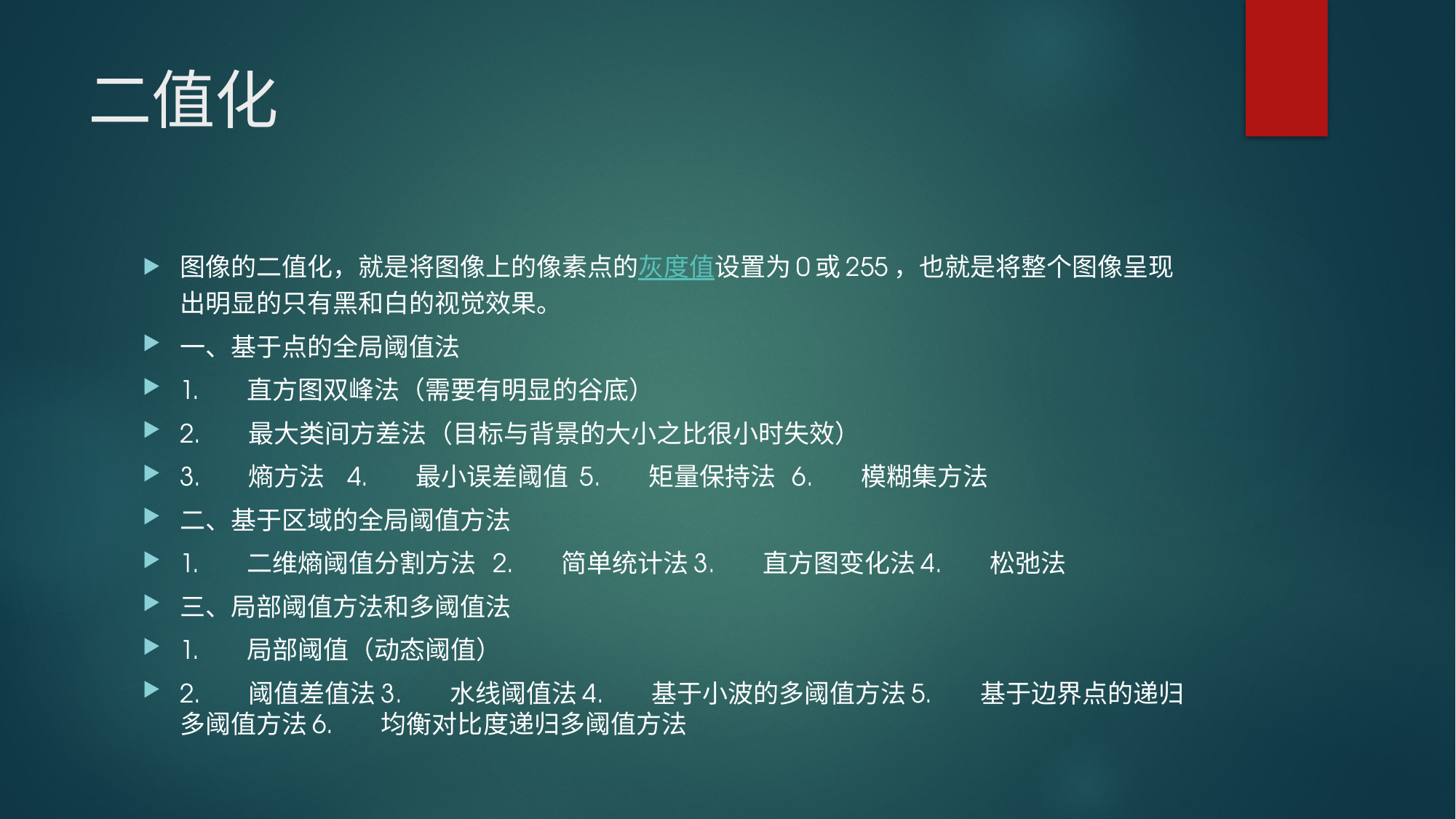

# 二值化
图像的二值化，就是将图像上的像素点的灰度值设置为0或255，也就是将整个图像呈现出明显的只有黑和白的视觉效果。
一、基于点的全局阈值法
1.      直方图双峰法（需要有明显的谷底）
2.      最大类间方差法（目标与背景的大小之比很小时失效）
3.      熵方法   4.      最小误差阈值 5.      矩量保持法  6.      模糊集方法
二、基于区域的全局阈值方法
1.      二维熵阈值分割方法  2.      简单统计法3.      直方图变化法4.      松弛法
三、局部阈值方法和多阈值法
1.      局部阈值（动态阈值）
2.      阈值差值法3.      水线阈值法4.      基于小波的多阈值方法5.      基于边界点的递归多阈值方法6.      均衡对比度递归多阈值方法